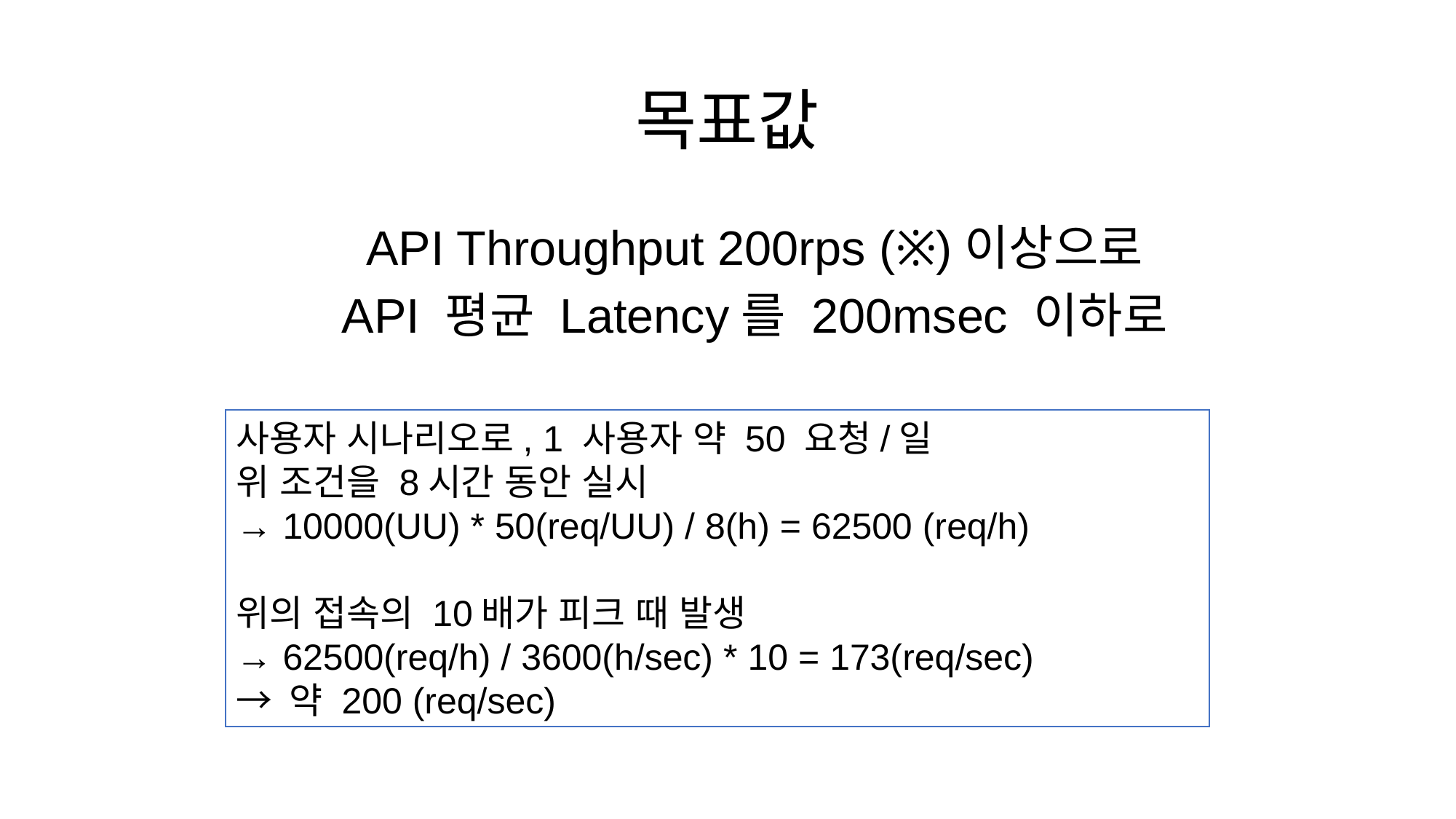

# 목표값
API Throughput 200rps (※)이상으로
API 평균 Latency를 200msec 이하로

사용자 시나리오로, 1 사용자 약 50 요청/일
위 조건을 8시간 동안 실시
→ 10000(UU) * 50(req/UU) / 8(h) = 62500 (req/h)

위의 접속의 10배가 피크 때 발생
→ 62500(req/h) / 3600(h/sec) * 10 = 173(req/sec)
→ 약 200 (req/sec)